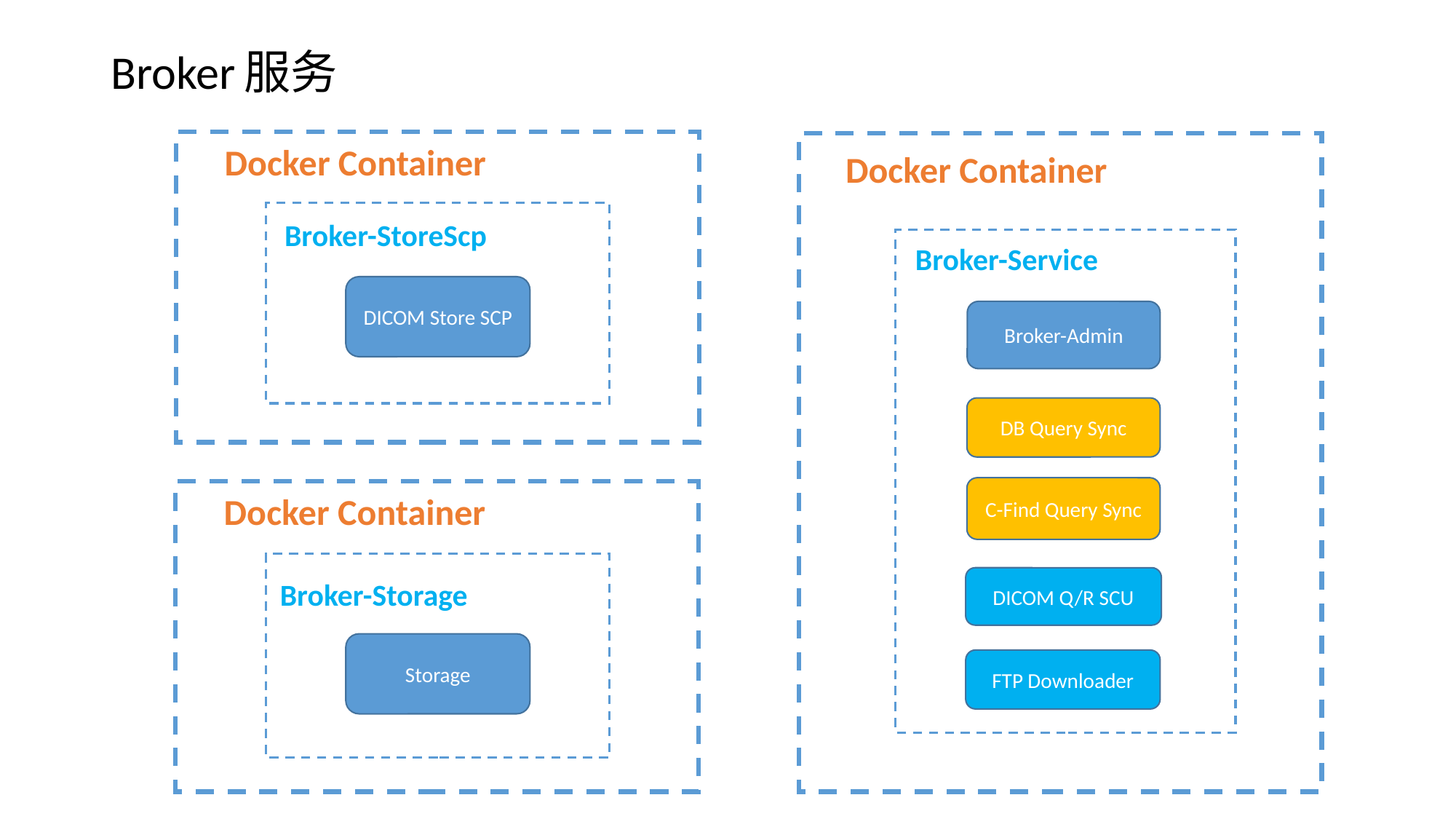

# Broker服务

Docker Container
Docker Container

Broker-StoreScp

Broker-Service
DICOM Store SCP
Broker-Admin
DB Query Sync
C-Find Query Sync

Docker Container

DICOM Q/R SCU
Broker-Storage
Storage
FTP Downloader